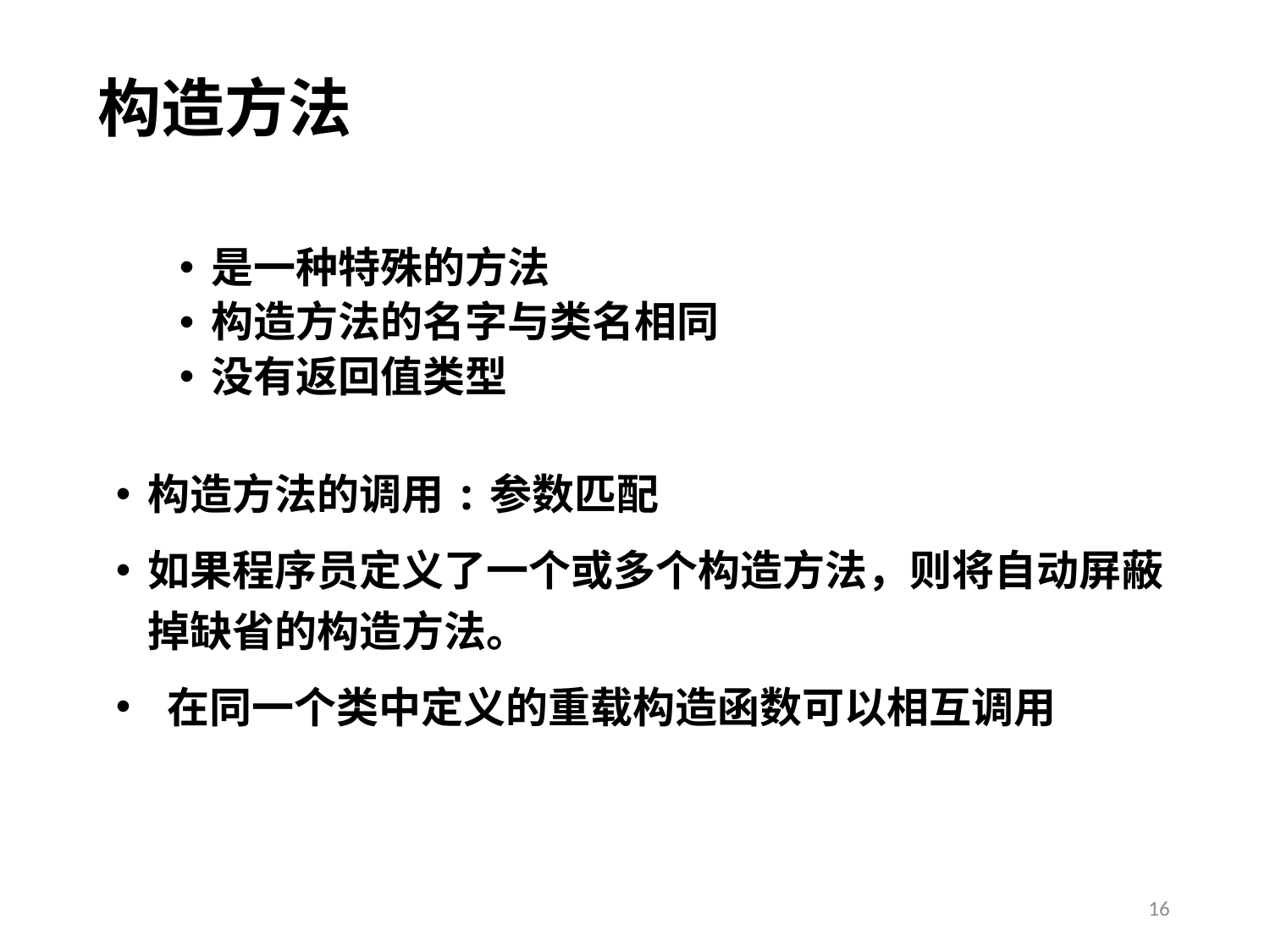

# 构造方法
是一种特殊的方法
构造方法的名字与类名相同
没有返回值类型

构造方法的调用:参数匹配
如果程序员定义了一个或多个构造方法，则将自动屏蔽掉缺省的构造方法。
 在同一个类中定义的重载构造函数可以相互调用
16